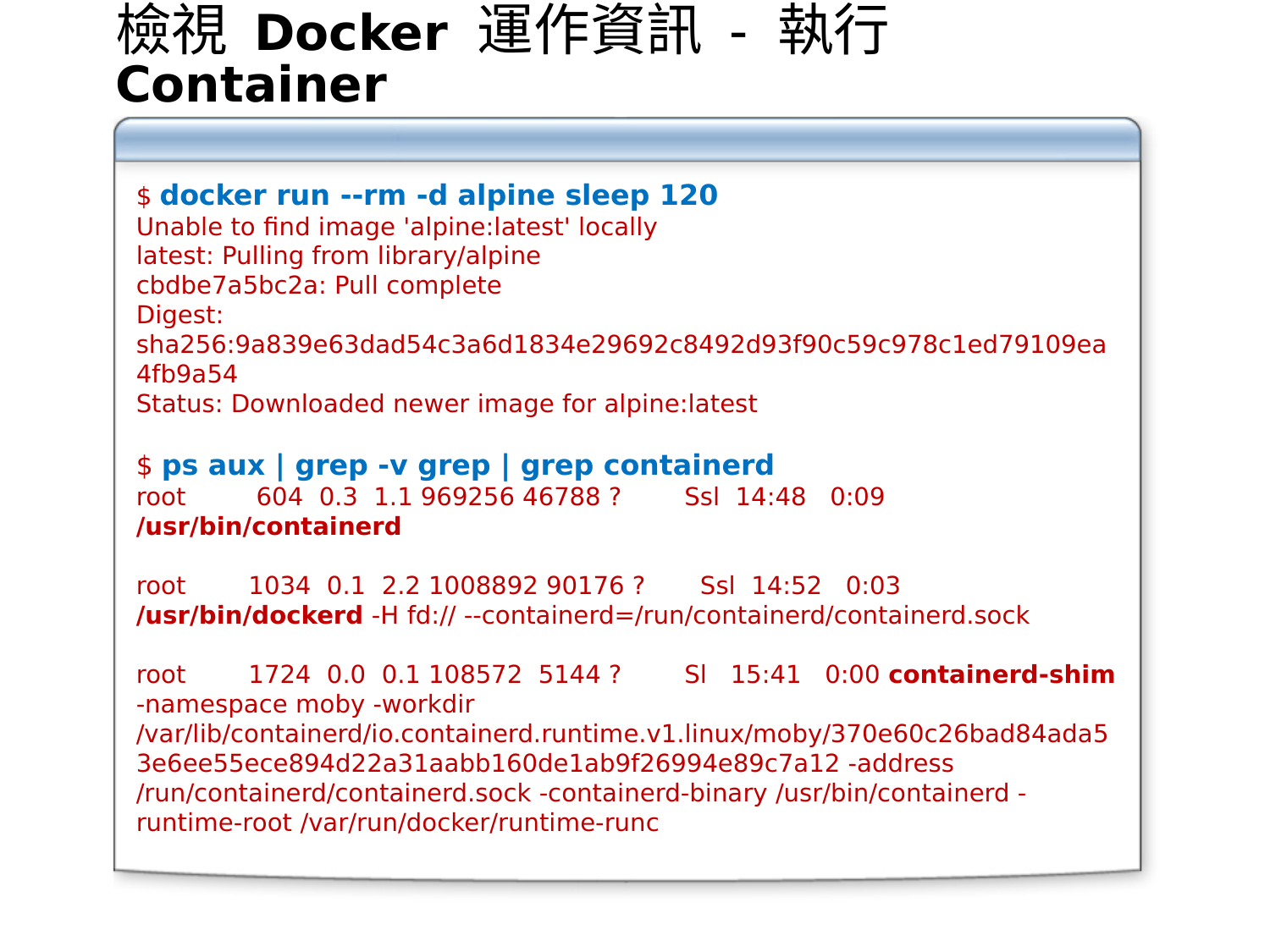

# 檢視 Docker 運作資訊 - 執行 Container
$ docker run --rm -d alpine sleep 120
Unable to find image 'alpine:latest' locally
latest: Pulling from library/alpine
cbdbe7a5bc2a: Pull complete
Digest: sha256:9a839e63dad54c3a6d1834e29692c8492d93f90c59c978c1ed79109ea4fb9a54
Status: Downloaded newer image for alpine:latest

$ ps aux | grep -v grep | grep containerd
root         604  0.3  1.1 969256 46788 ?        Ssl  14:48   0:09 /usr/bin/containerd

root        1034  0.1  2.2 1008892 90176 ?       Ssl  14:52   0:03 /usr/bin/dockerd -H fd:// --containerd=/run/containerd/containerd.sock

root        1724  0.0  0.1 108572  5144 ?        Sl   15:41   0:00 containerd-shim -namespace moby -workdir /var/lib/containerd/io.containerd.runtime.v1.linux/moby/370e60c26bad84ada53e6ee55ece894d22a31aabb160de1ab9f26994e89c7a12 -address /run/containerd/containerd.sock -containerd-binary /usr/bin/containerd -runtime-root /var/run/docker/runtime-runc